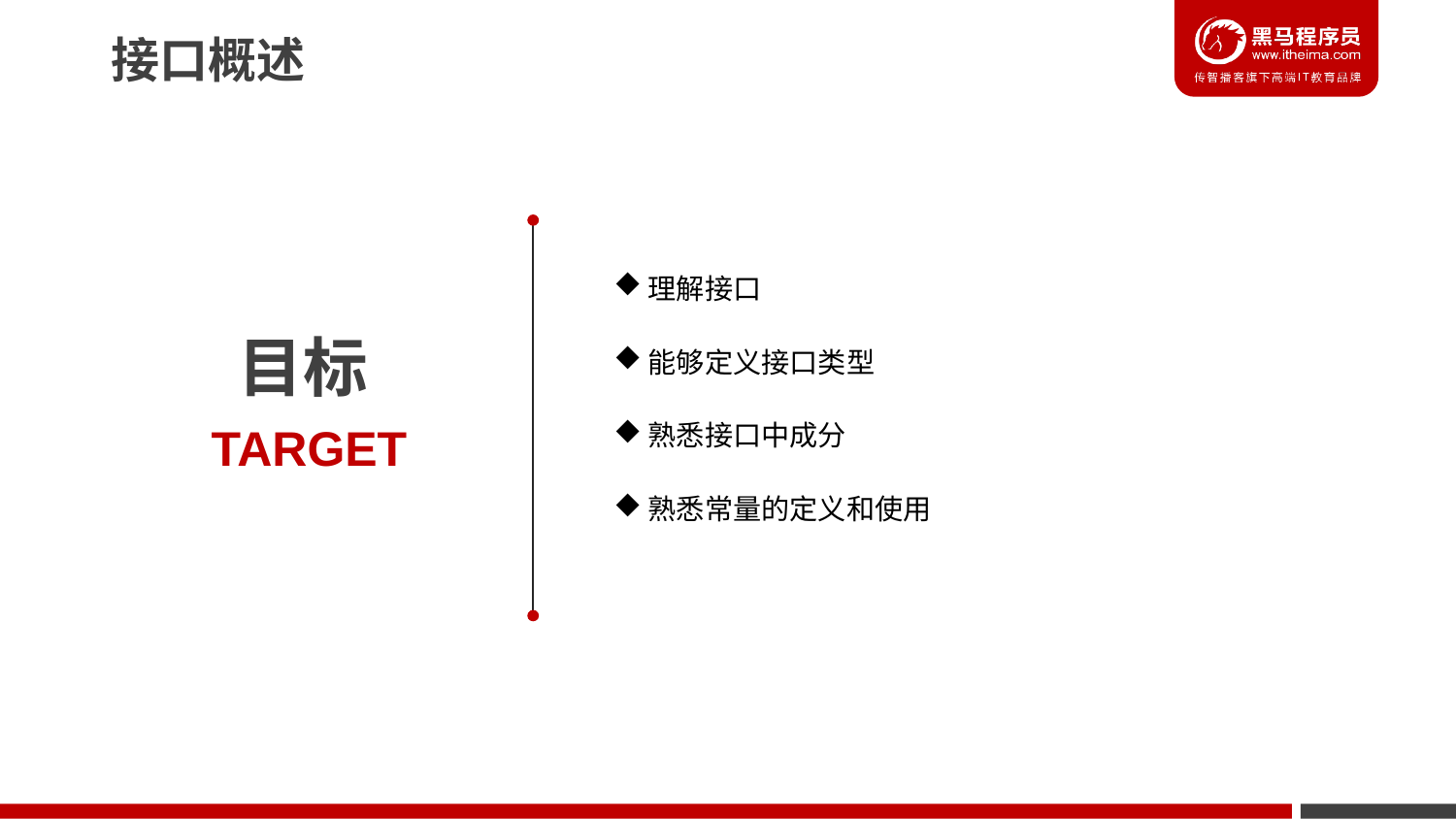

# 接口概述
理解接口
能够定义接口类型
熟悉接口中成分
熟悉常量的定义和使用